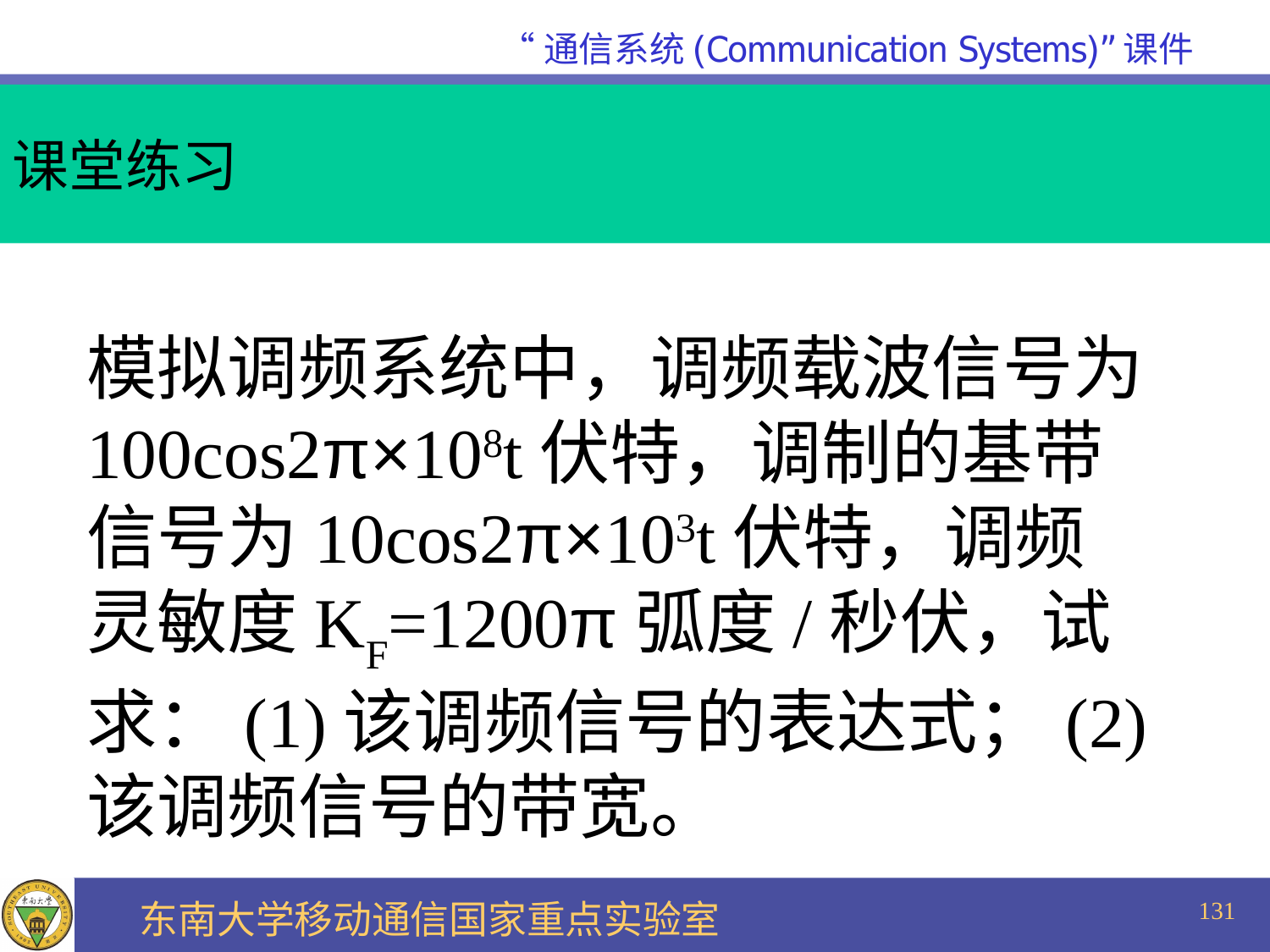

课堂练习

模拟调频系统中，调频载波信号为100cos2π×108t伏特，调制的基带信号为10cos2π×103t伏特，调频灵敏度KF=1200π弧度/秒伏，试求：(1)该调频信号的表达式；(2)该调频信号的带宽。
131